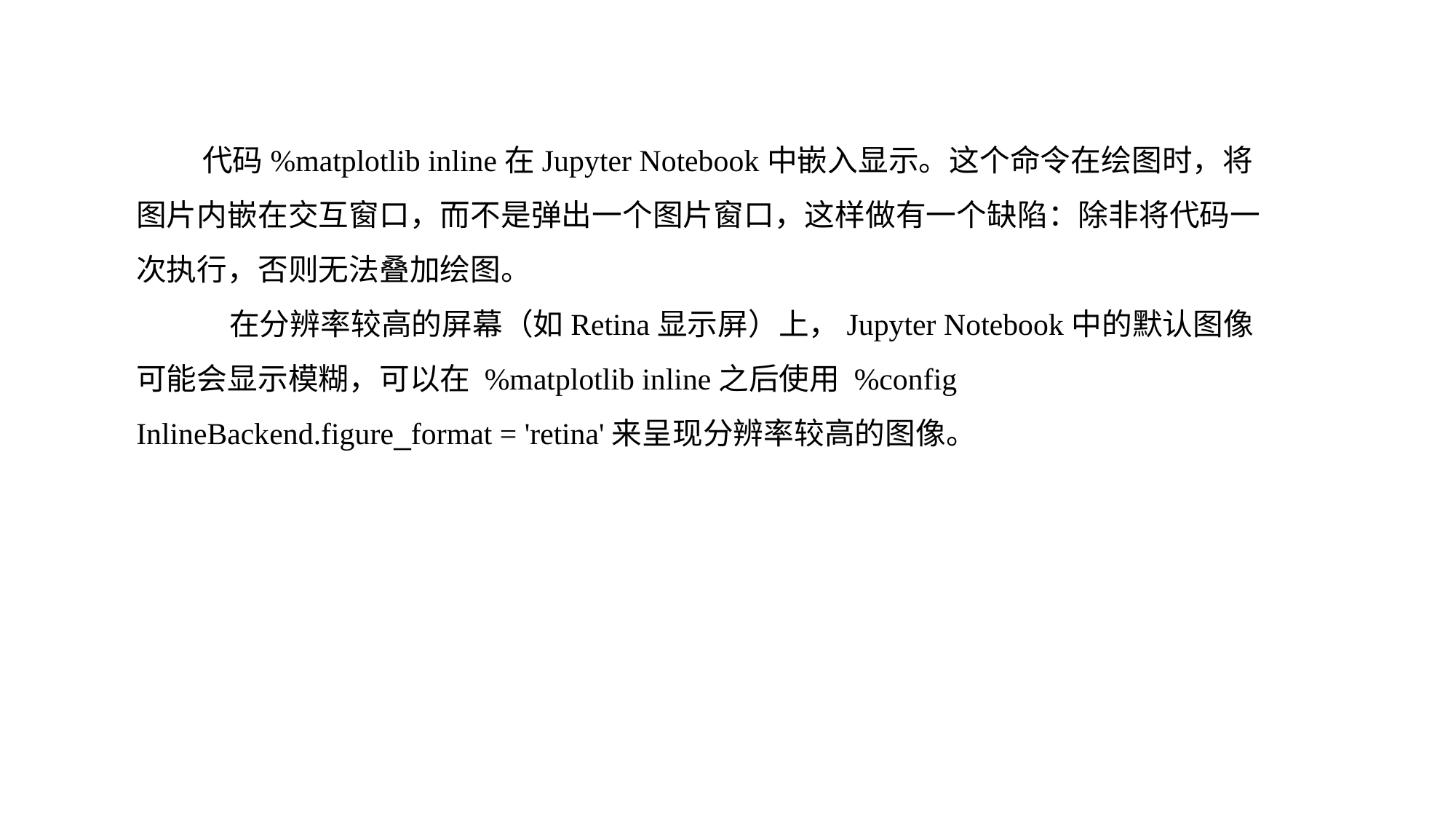

代码%matplotlib inline在Jupyter Notebook中嵌入显示。这个命令在绘图时，将图片内嵌在交互窗口，而不是弹出一个图片窗口，这样做有一个缺陷：除非将代码一次执行，否则无法叠加绘图。
        在分辨率较高的屏幕（如Retina显示屏）上，Jupyter Notebook中的默认图像可能会显示模糊，可以在 %matplotlib inline之后使用 %config InlineBackend.figure_format = 'retina'来呈现分辨率较高的图像。